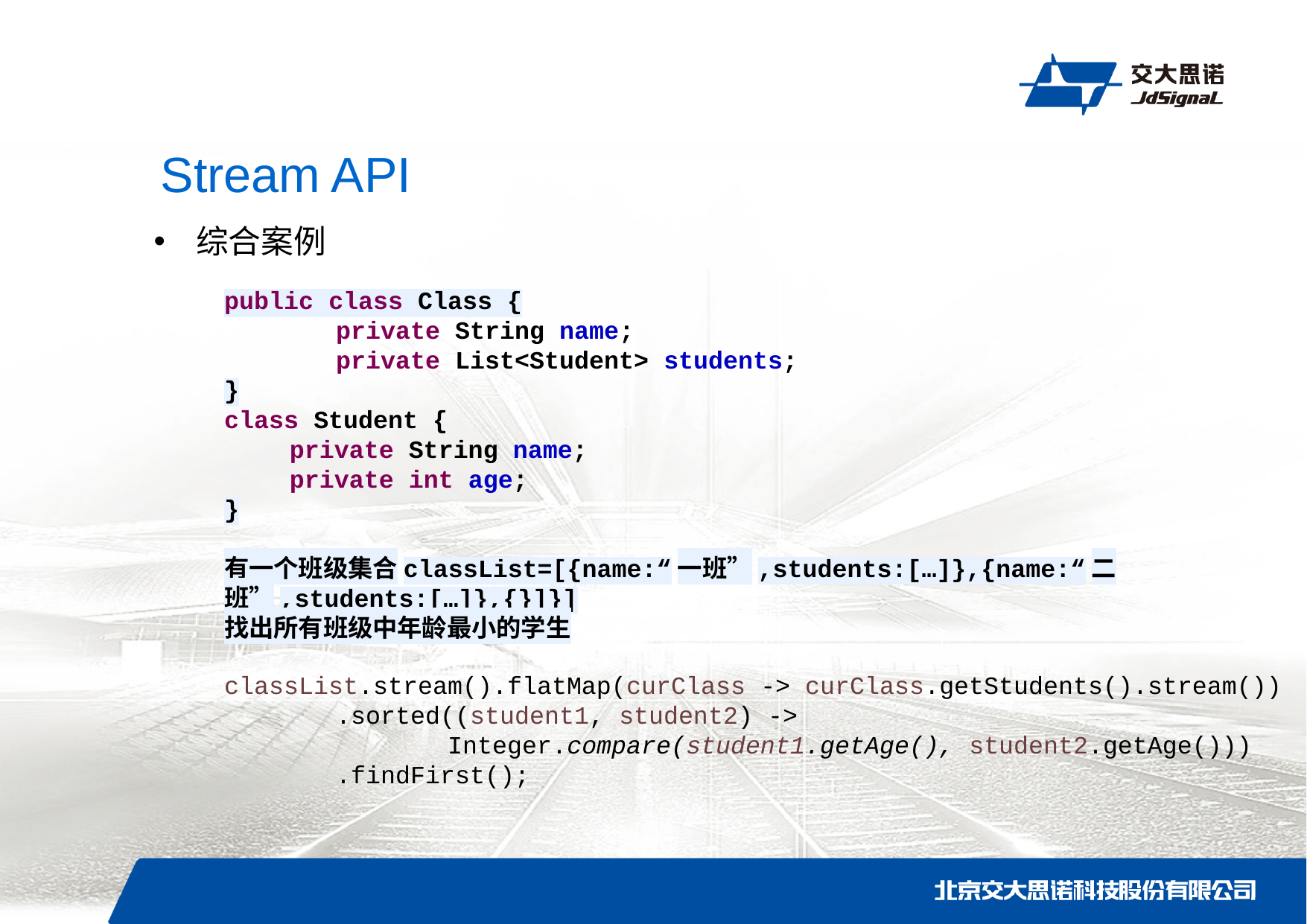

Stream API
综合案例
public class Class {
	private String name;
	private List<Student> students;
}
class Student {
private String name;
private int age;
}

有一个班级集合classList=[{name:“一班”,students:[…]},{name:“二班”,students:[…]},{}]}]
找出所有班级中年龄最小的学生

classList.stream().flatMap(curClass -> curClass.getStudents().stream())
	.sorted((student1, student2) -> 						Integer.compare(student1.getAge(), student2.getAge()))
	.findFirst();